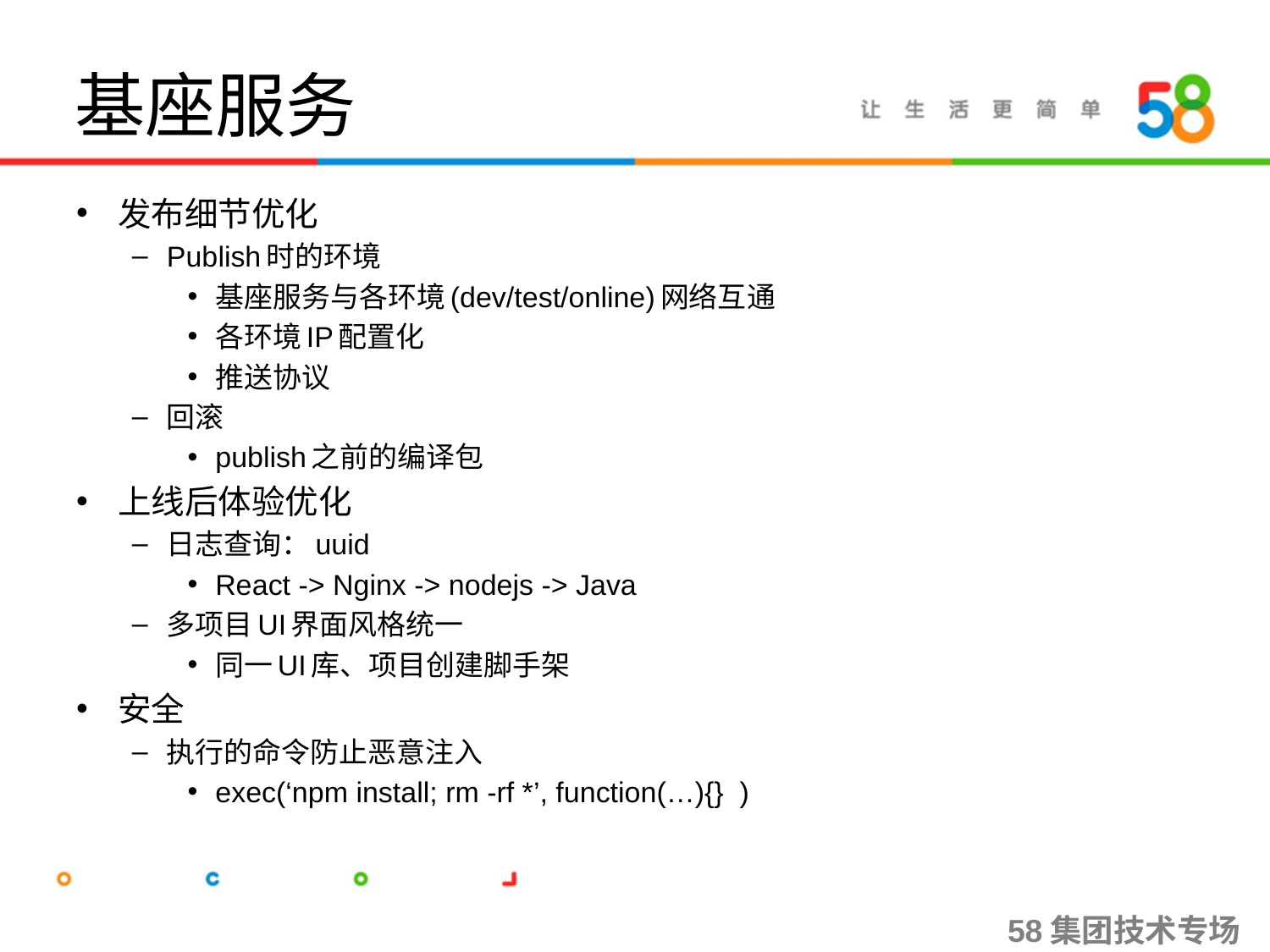

# 基座服务
发布细节优化
Publish时的环境
基座服务与各环境(dev/test/online)网络互通
各环境IP配置化
推送协议
回滚
publish之前的编译包
上线后体验优化
日志查询：uuid
React -> Nginx -> nodejs -> Java
多项目UI界面风格统一
同一UI库、项目创建脚手架
安全
执行的命令防止恶意注入
exec(‘npm install; rm -rf *’, function(…){}  )